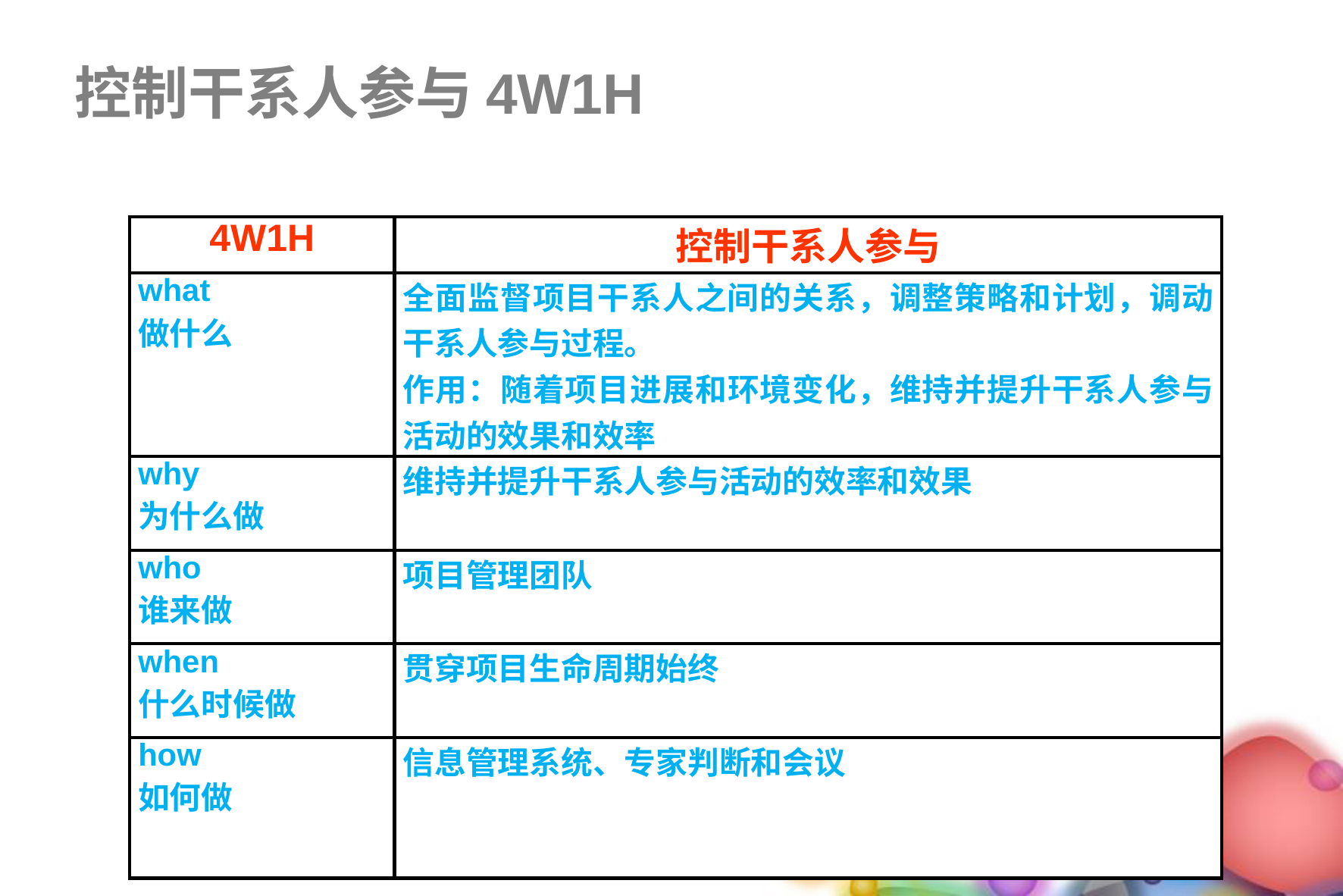

控制干系人参与4W1H
| 4W1H | 控制干系人参与 |
| --- | --- |
| what 做什么 | 全面监督项目干系人之间的关系，调整策略和计划，调动干系人参与过程。 作用：随着项目进展和环境变化，维持并提升干系人参与活动的效果和效率 |
| why 为什么做 | 维持并提升干系人参与活动的效率和效果 |
| who 谁来做 | 项目管理团队 |
| when 什么时候做 | 贯穿项目生命周期始终 |
| how 如何做 | 信息管理系统、专家判断和会议 |